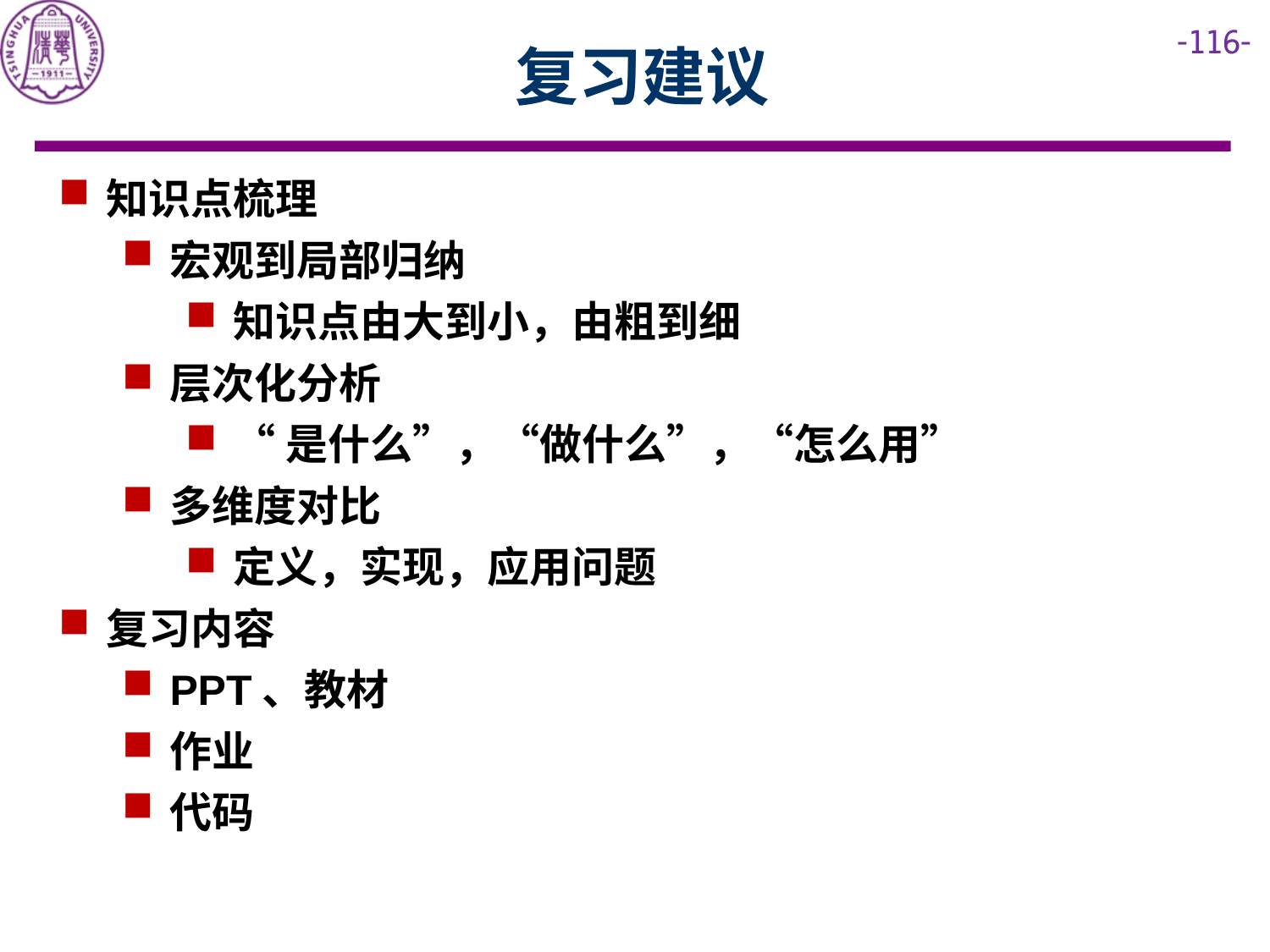

# 复习建议
知识点梳理
宏观到局部归纳
知识点由大到小，由粗到细
层次化分析
“是什么”，“做什么”，“怎么用”
多维度对比
定义，实现，应用问题
复习内容
PPT、教材
作业
代码